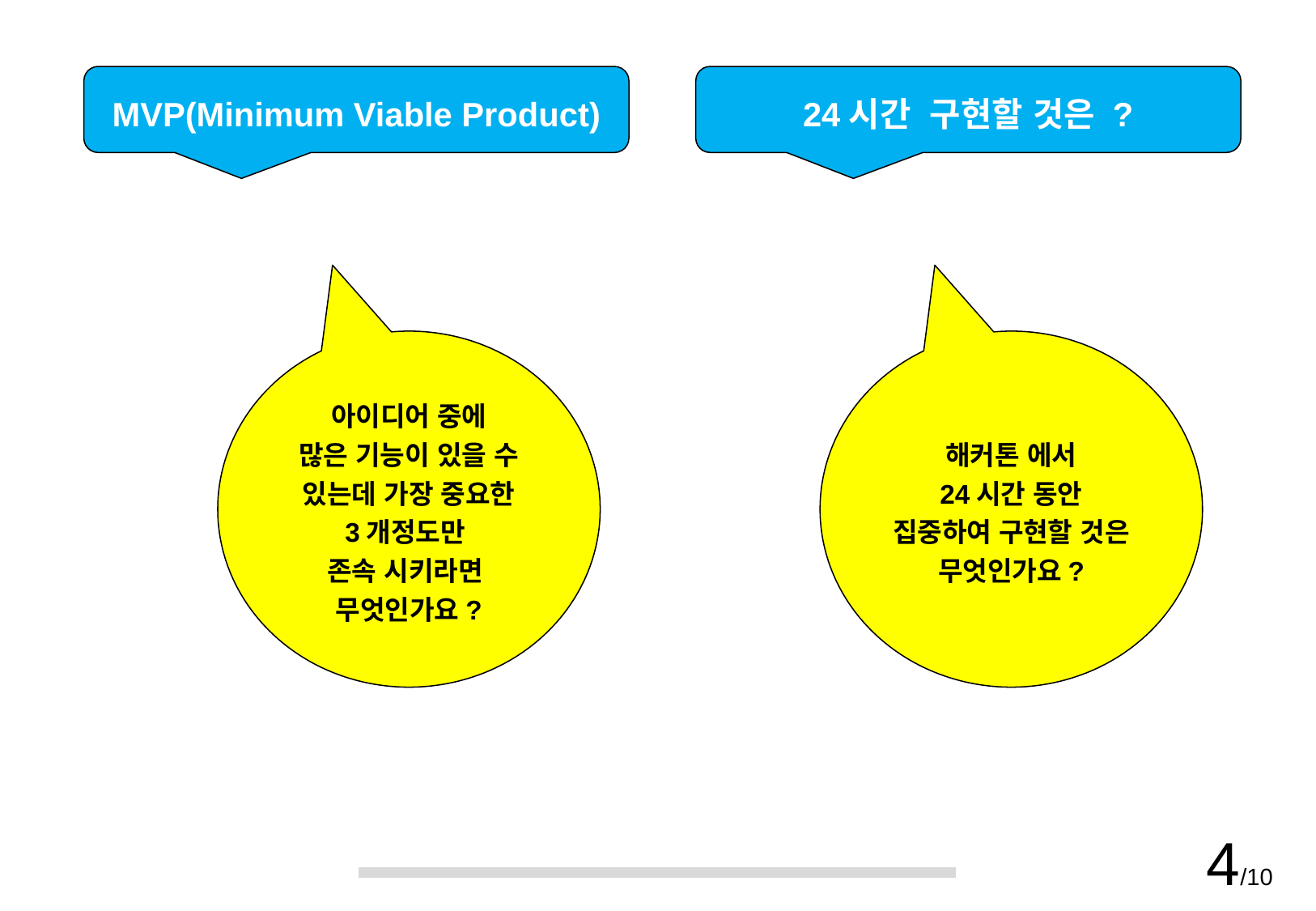

MVP(Minimum Viable Product)
24시간  구현할 것은 ?
아이디어 중에
많은 기능이 있을 수 있는데 가장 중요한
3개정도만
존속 시키라면
무엇인가요?
해커톤 에서
24시간 동안
집중하여 구현할 것은 무엇인가요?